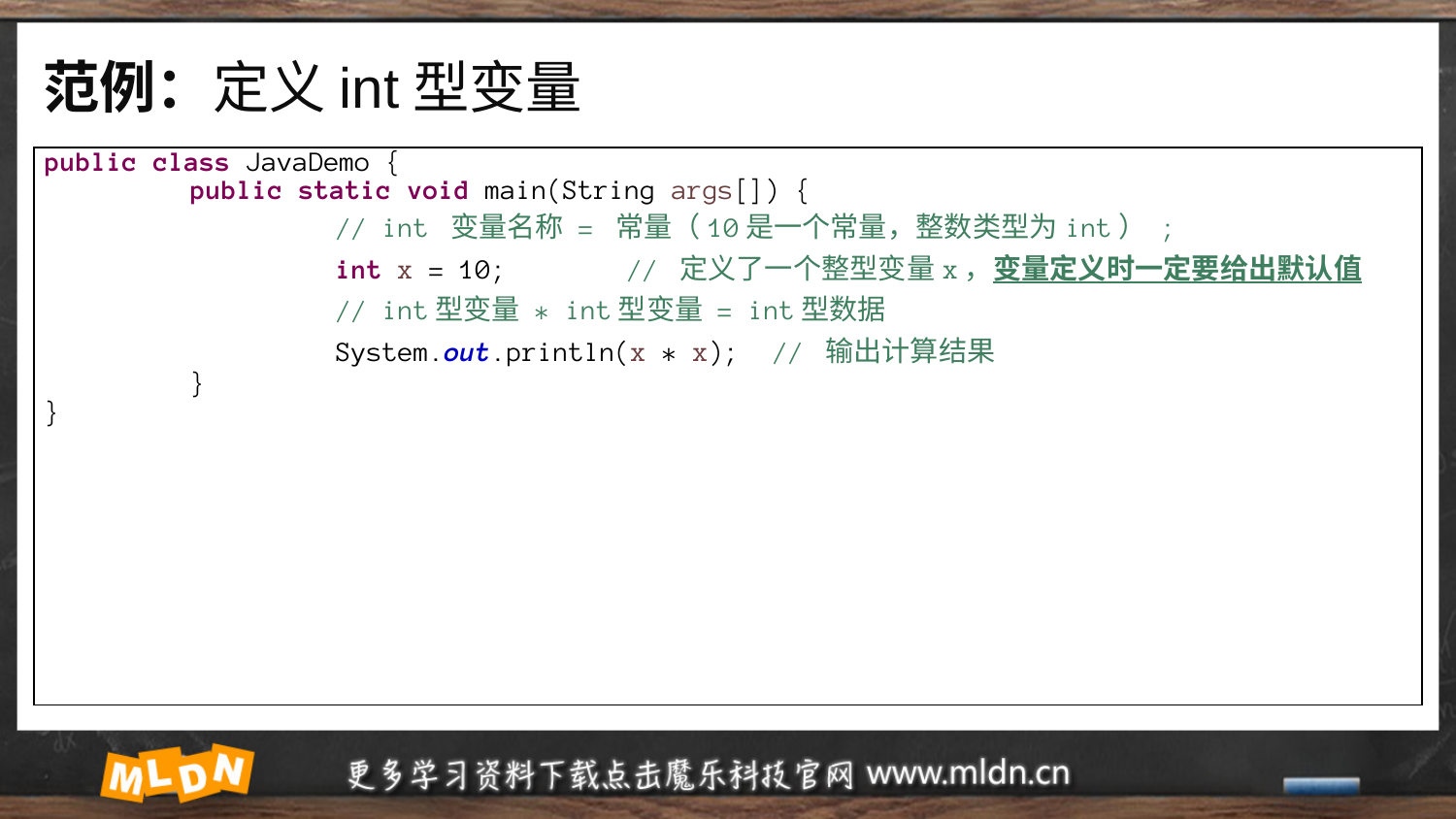

# 范例：定义int型变量
| public class JavaDemo { public static void main(String args[]) { // int 变量名称 = 常量（10是一个常量，整数类型为int） ; int x = 10; // 定义了一个整型变量x，变量定义时一定要给出默认值 // int型变量 \* int型变量 = int型数据 System.out.println(x \* x); // 输出计算结果 } } |
| --- |